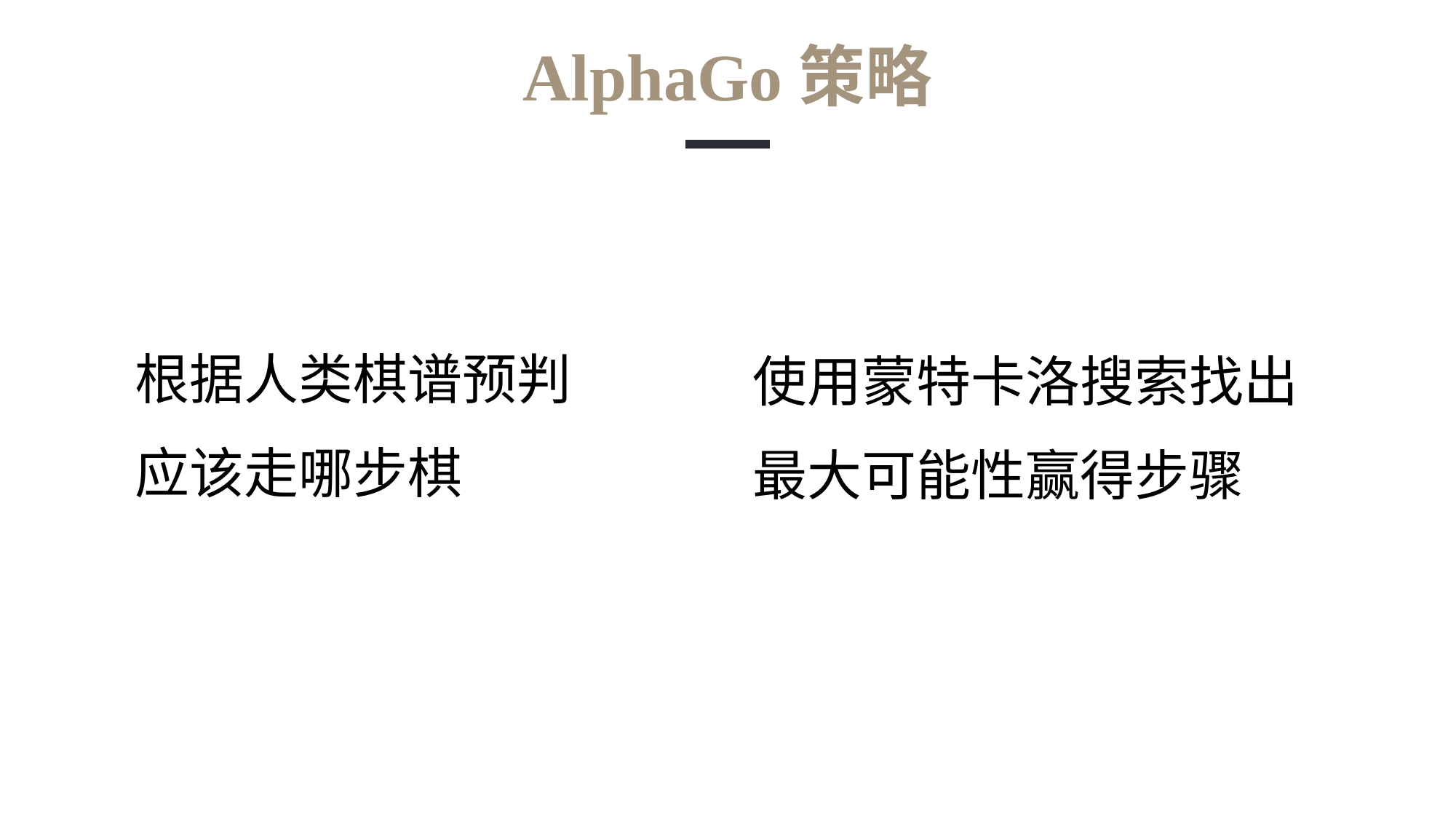

AlphaGo策略
根据人类棋谱预判
应该走哪步棋
使用蒙特卡洛搜索找出
最大可能性赢得步骤